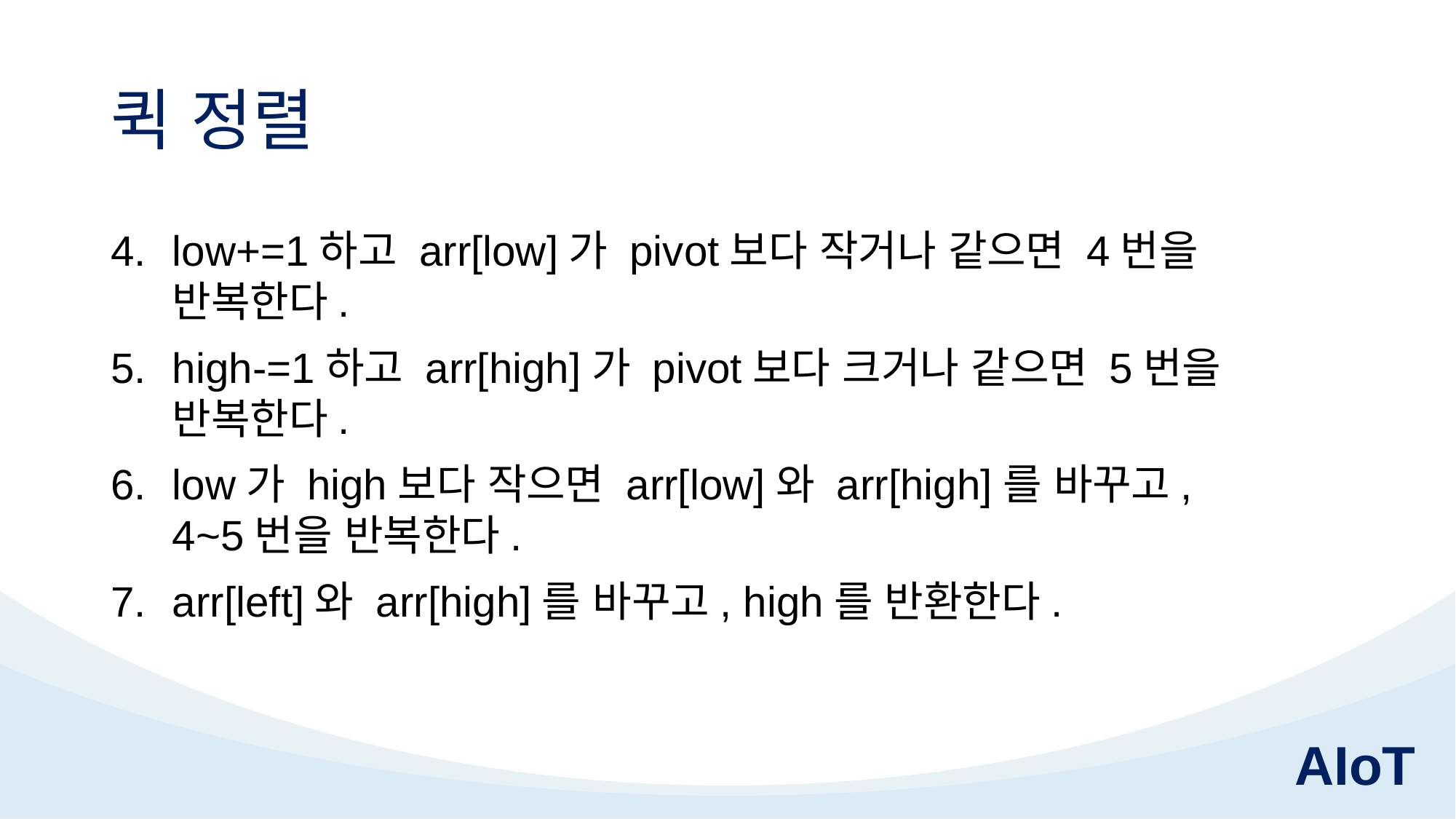

# 퀵 정렬
low+=1하고 arr[low]가 pivot보다 작거나 같으면 4번을 반복한다.
high-=1하고 arr[high]가 pivot보다 크거나 같으면 5번을 반복한다.
low가 high보다 작으면 arr[low]와 arr[high]를 바꾸고,
4~5번을 반복한다.
arr[left]와 arr[high]를 바꾸고, high를 반환한다.